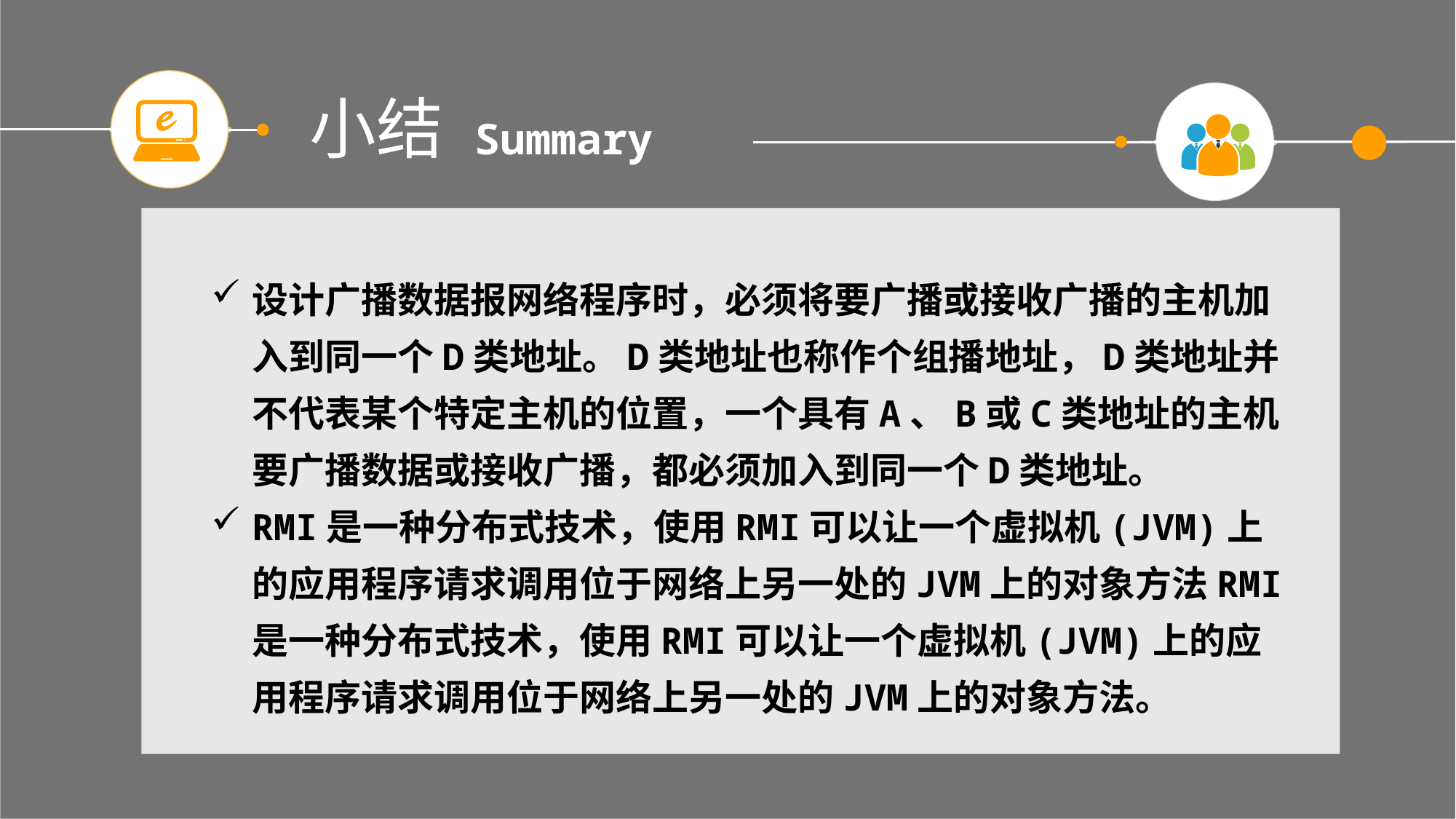

小结

Summary

设计广播数据报网络程序时，必须将要广播或接收广播的主机加入到同一个D类地址。D类地址也称作个组播地址，D类地址并不代表某个特定主机的位置，一个具有A、B或C类地址的主机要广播数据或接收广播，都必须加入到同一个D类地址。
RMI是一种分布式技术，使用RMI可以让一个虚拟机(JVM)上的应用程序请求调用位于网络上另一处的JVM上的对象方法RMI是一种分布式技术，使用RMI可以让一个虚拟机(JVM)上的应用程序请求调用位于网络上另一处的JVM上的对象方法。